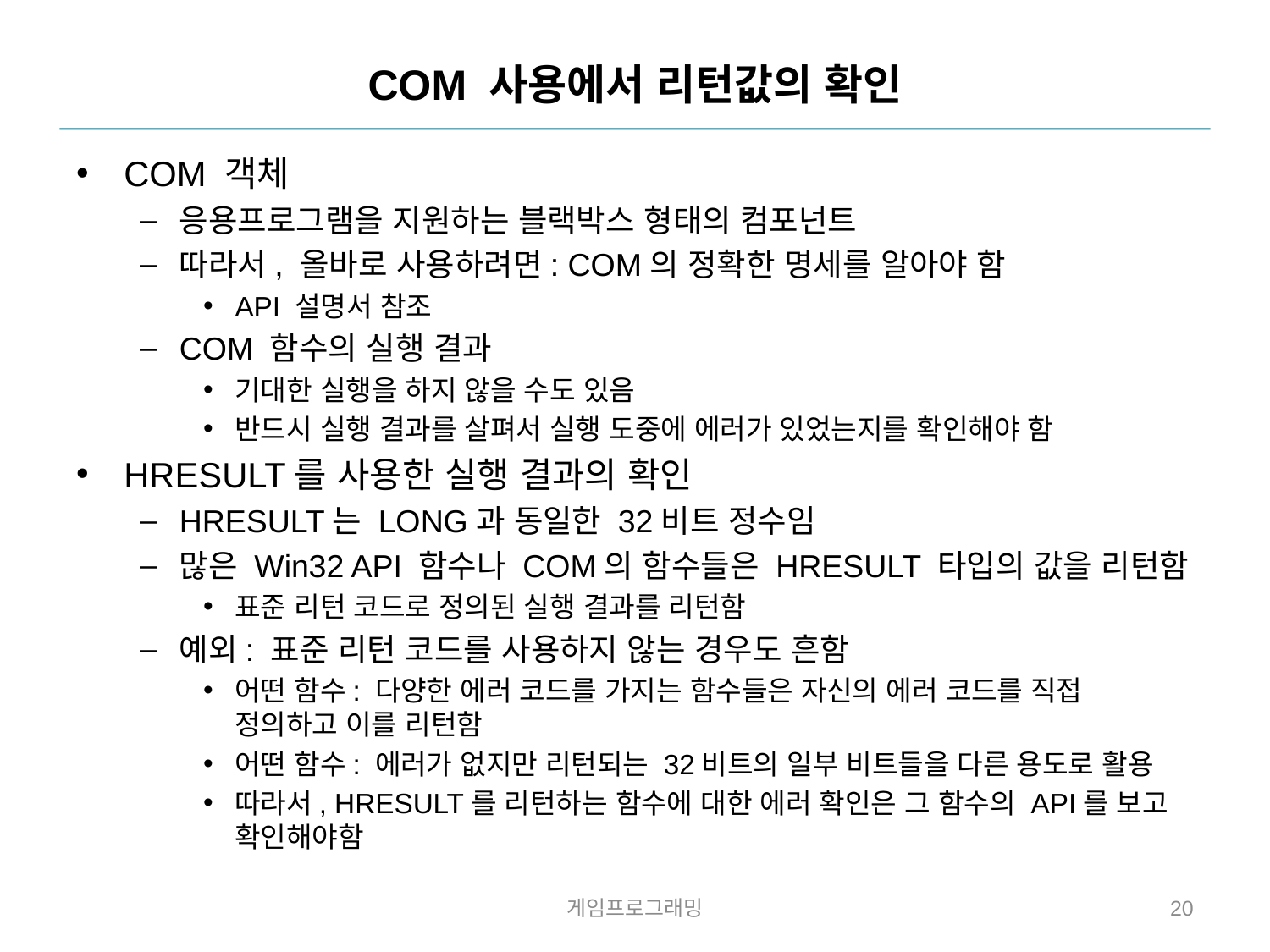

# COM 사용에서 리턴값의 확인
COM 객체
응용프로그램을 지원하는 블랙박스 형태의 컴포넌트
따라서, 올바로 사용하려면: COM의 정확한 명세를 알아야 함
API 설명서 참조
COM 함수의 실행 결과
기대한 실행을 하지 않을 수도 있음
반드시 실행 결과를 살펴서 실행 도중에 에러가 있었는지를 확인해야 함
HRESULT를 사용한 실행 결과의 확인
HRESULT는 LONG과 동일한 32비트 정수임
많은 Win32 API 함수나 COM의 함수들은 HRESULT 타입의 값을 리턴함
표준 리턴 코드로 정의된 실행 결과를 리턴함
예외: 표준 리턴 코드를 사용하지 않는 경우도 흔함
어떤 함수: 다양한 에러 코드를 가지는 함수들은 자신의 에러 코드를 직접 정의하고 이를 리턴함
어떤 함수: 에러가 없지만 리턴되는 32비트의 일부 비트들을 다른 용도로 활용
따라서, HRESULT를 리턴하는 함수에 대한 에러 확인은 그 함수의 API를 보고 확인해야함

게임프로그래밍
20